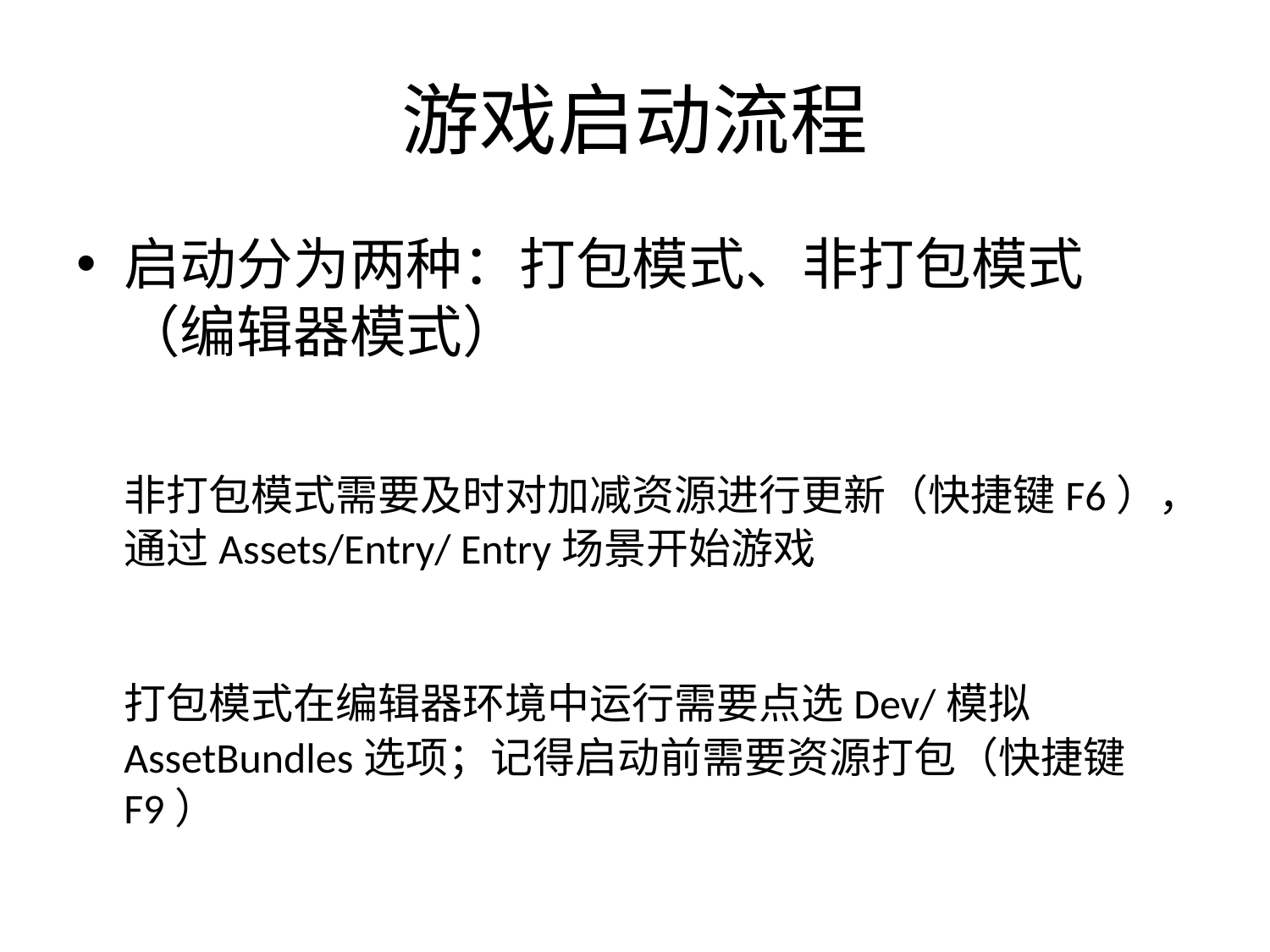

# 游戏启动流程
启动分为两种：打包模式、非打包模式（编辑器模式）

	非打包模式需要及时对加减资源进行更新（快捷键F6），通过Assets/Entry/ Entry场景开始游戏

	打包模式在编辑器环境中运行需要点选Dev/模拟AssetBundles选项；记得启动前需要资源打包（快捷键F9）